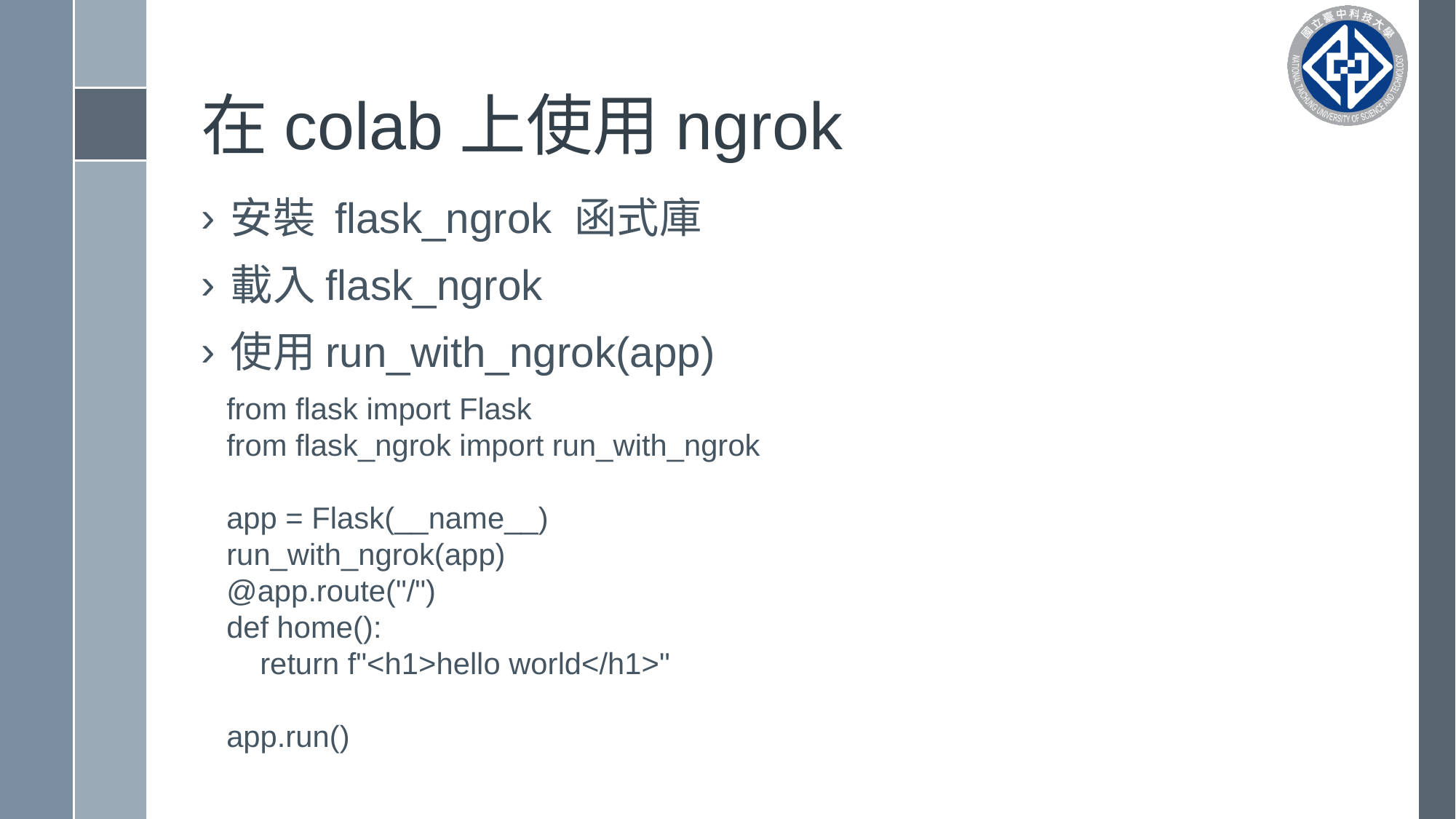

# 在colab上使用ngrok
安裝 flask_ngrok 函式庫
載入flask_ngrok
使用run_with_ngrok(app)

from flask import Flask
from flask_ngrok import run_with_ngrok

app = Flask(__name__)
run_with_ngrok(app)
@app.route("/")
def home():
    return f"<h1>hello world</h1>"

app.run()